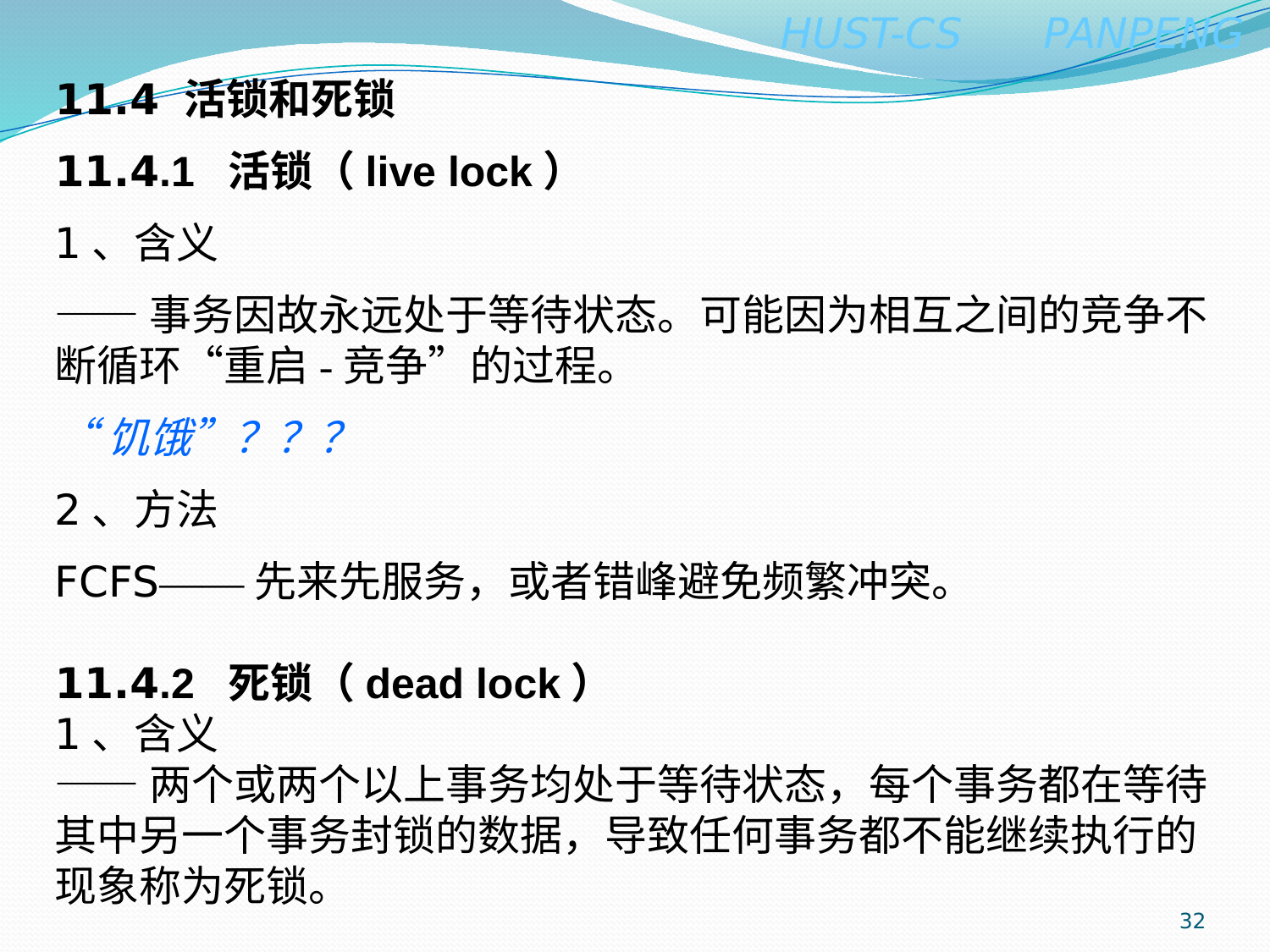

11.4 活锁和死锁
11.4.1  活锁（live lock）
1、含义
——事务因故永远处于等待状态。可能因为相互之间的竞争不断循环“重启-竞争”的过程。
“饥饿”？？？
2、方法
FCFS——先来先服务，或者错峰避免频繁冲突。

11.4.2  死锁（dead lock）
1、含义
——两个或两个以上事务均处于等待状态，每个事务都在等待其中另一个事务封锁的数据，导致任何事务都不能继续执行的现象称为死锁。
32